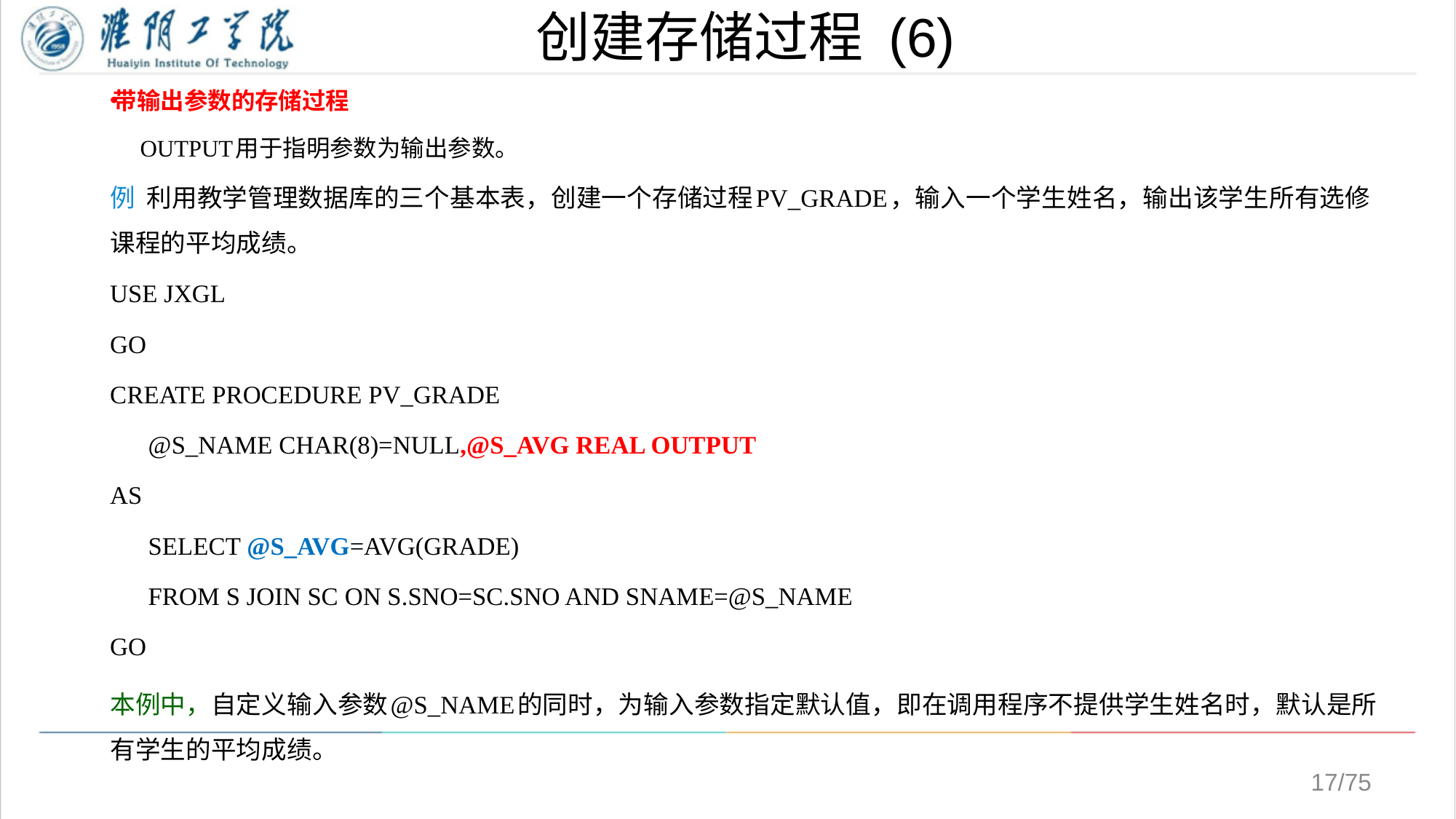

# 创建存储过程 (6)
带输出参数的存储过程
     OUTPUT用于指明参数为输出参数。
例  利用教学管理数据库的三个基本表，创建一个存储过程PV_GRADE，输入一个学生姓名，输出该学生所有选修课程的平均成绩。
USE JXGL
GO
CREATE PROCEDURE PV_GRADE
      @S_NAME CHAR(8)=NULL,@S_AVG REAL OUTPUT
AS
      SELECT @S_AVG=AVG(GRADE)
      FROM S JOIN SC ON S.SNO=SC.SNO AND SNAME=@S_NAME
GO
本例中，自定义输入参数@S_NAME的同时，为输入参数指定默认值，即在调用程序不提供学生姓名时，默认是所有学生的平均成绩。

17/75